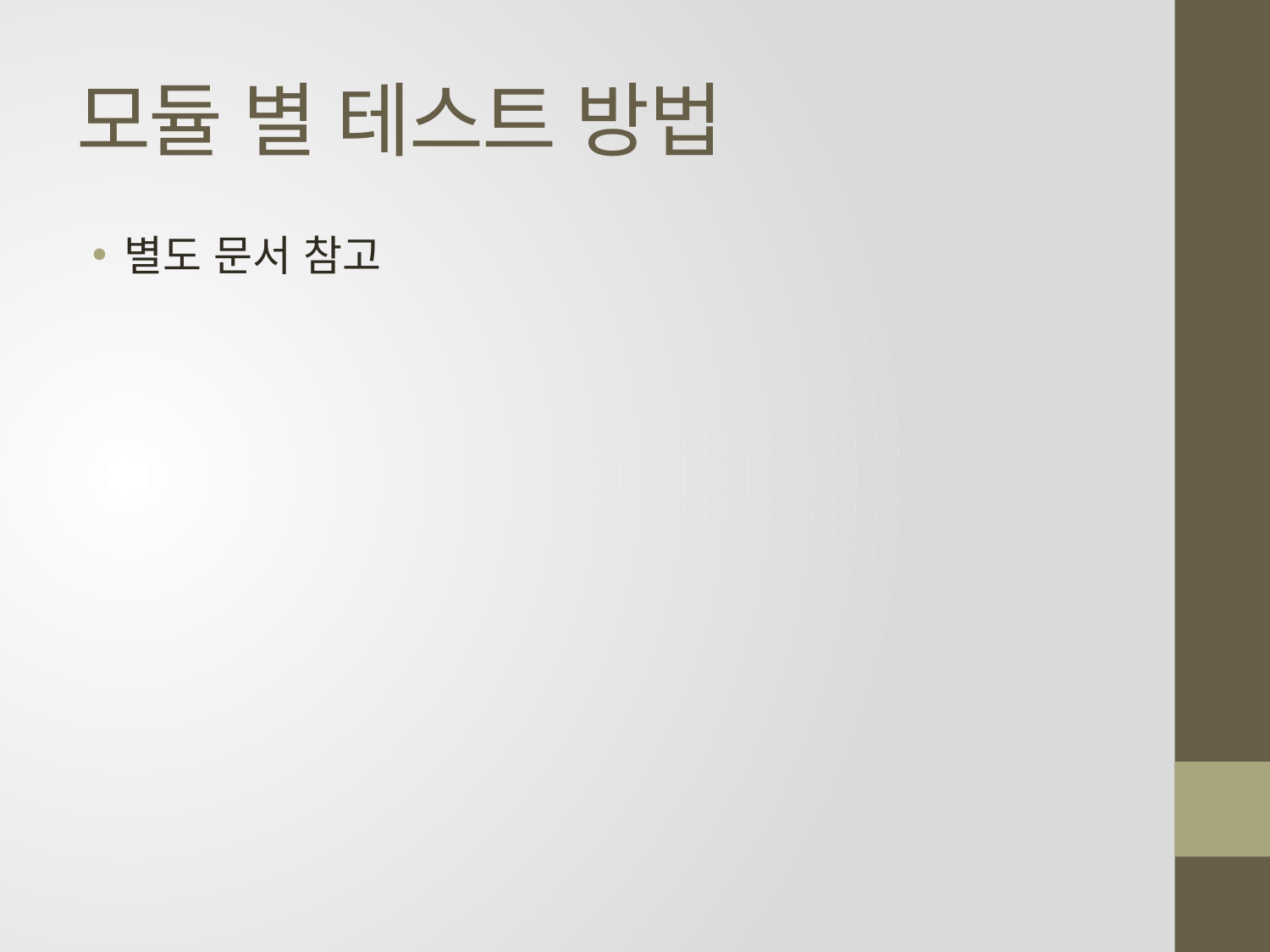

# 모듈 별 테스트 방법
별도 문서 참고